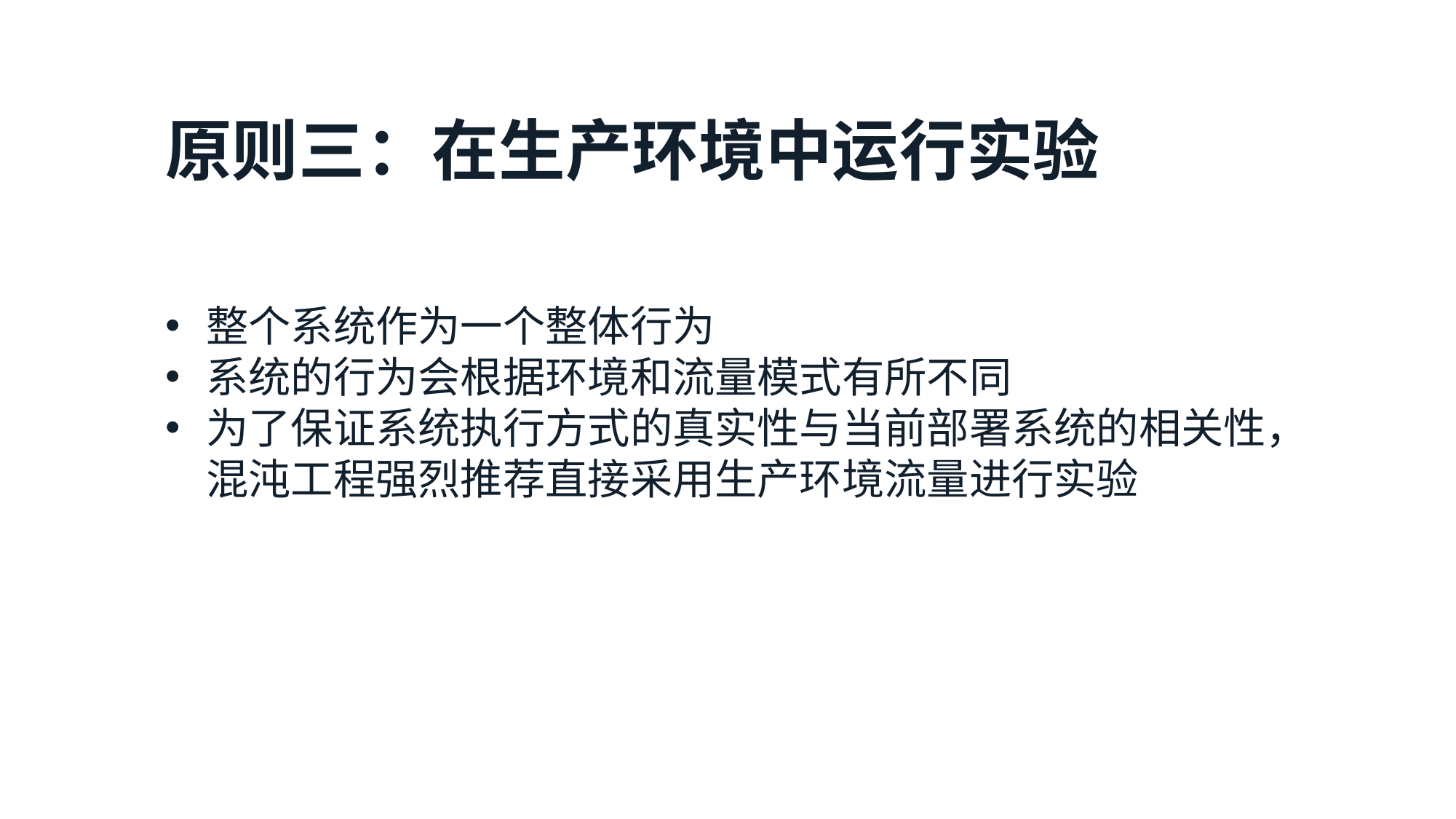

原则三：在生产环境中运行实验
整个系统作为一个整体行为
系统的行为会根据环境和流量模式有所不同
为了保证系统执行方式的真实性与当前部署系统的相关性，混沌工程强烈推荐直接采用生产环境流量进行实验